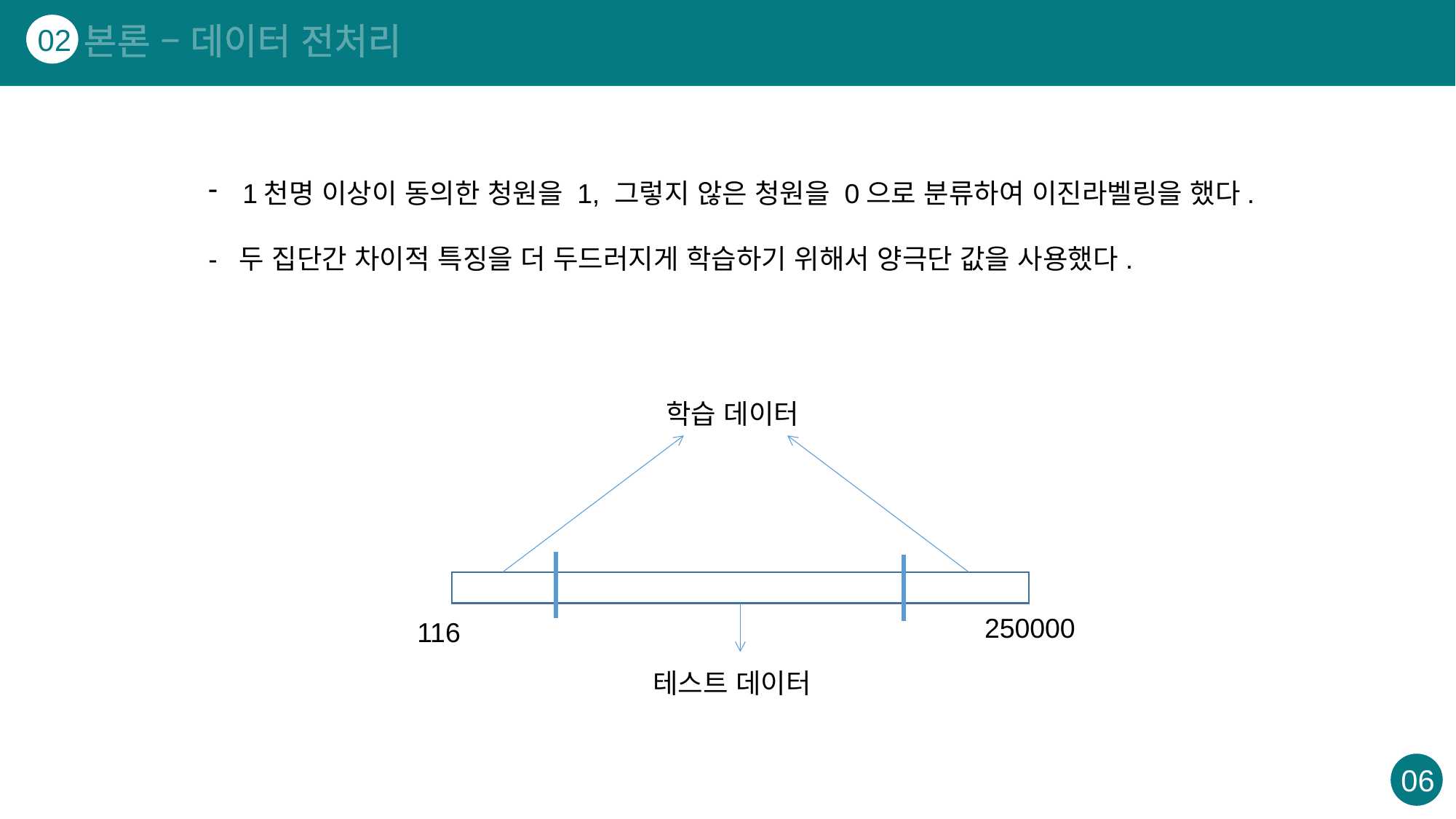

본론 – 데이터 전처리

02
1천명 이상이 동의한 청원을 1, 그렇지 않은 청원을 0으로 분류하여 이진라벨링을 했다.

-  두 집단간 차이적 특징을 더 두드러지게 학습하기 위해서 양극단 값을 사용했다.

학습 데이터

250000
116
테스트 데이터

06